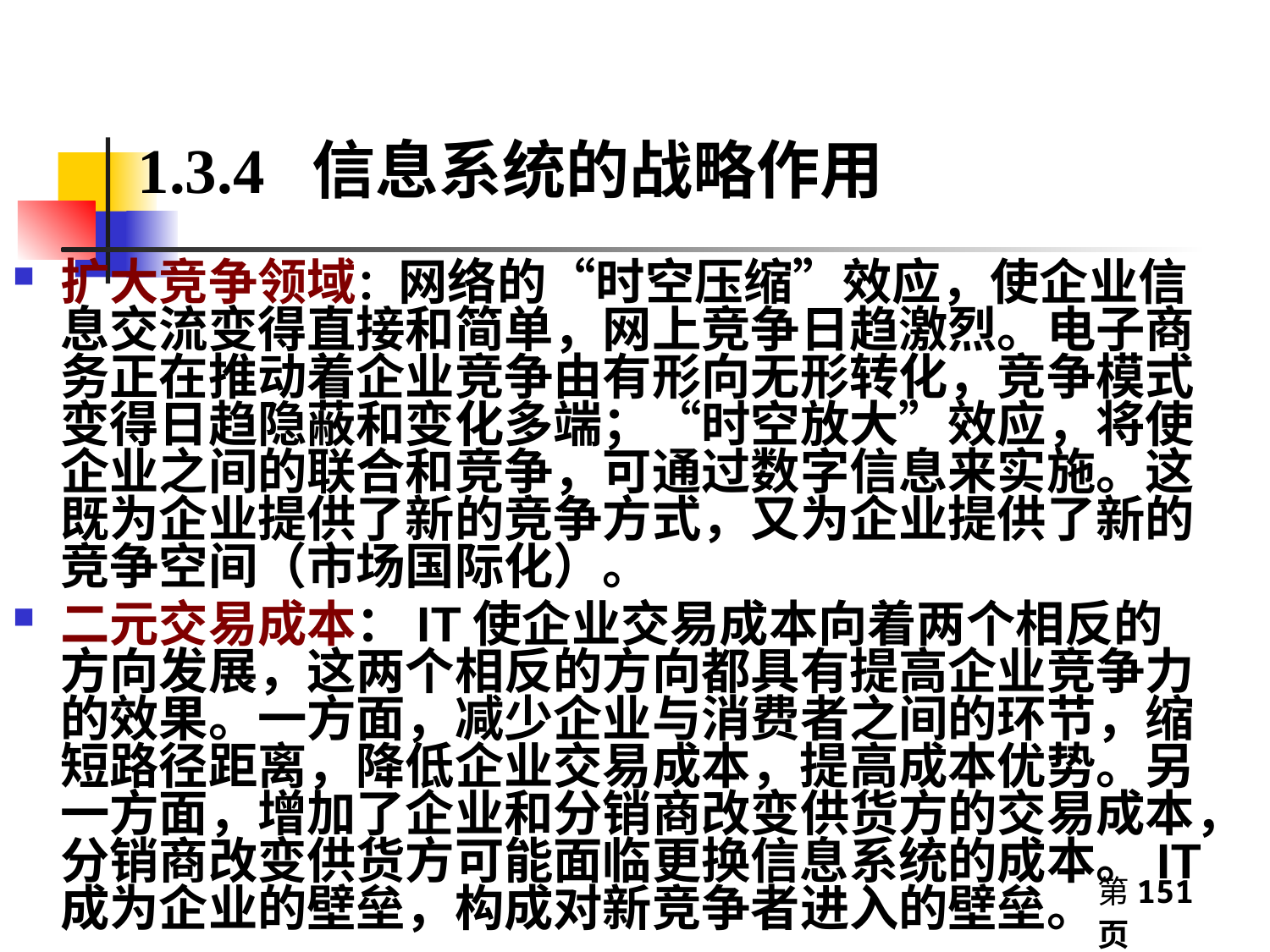

# 1.3.4  信息系统的战略作用
扩大竞争领域：网络的“时空压缩”效应，使企业信息交流变得直接和简单，网上竞争日趋激烈。电子商务正在推动着企业竞争由有形向无形转化，竞争模式变得日趋隐蔽和变化多端；“时空放大”效应，将使企业之间的联合和竞争，可通过数字信息来实施。这既为企业提供了新的竞争方式，又为企业提供了新的竞争空间（市场国际化）。
二元交易成本：IT使企业交易成本向着两个相反的方向发展，这两个相反的方向都具有提高企业竞争力的效果。一方面，减少企业与消费者之间的环节，缩短路径距离，降低企业交易成本，提高成本优势。另一方面，增加了企业和分销商改变供货方的交易成本，分销商改变供货方可能面临更换信息系统的成本。IT成为企业的壁垒，构成对新竞争者进入的壁垒。